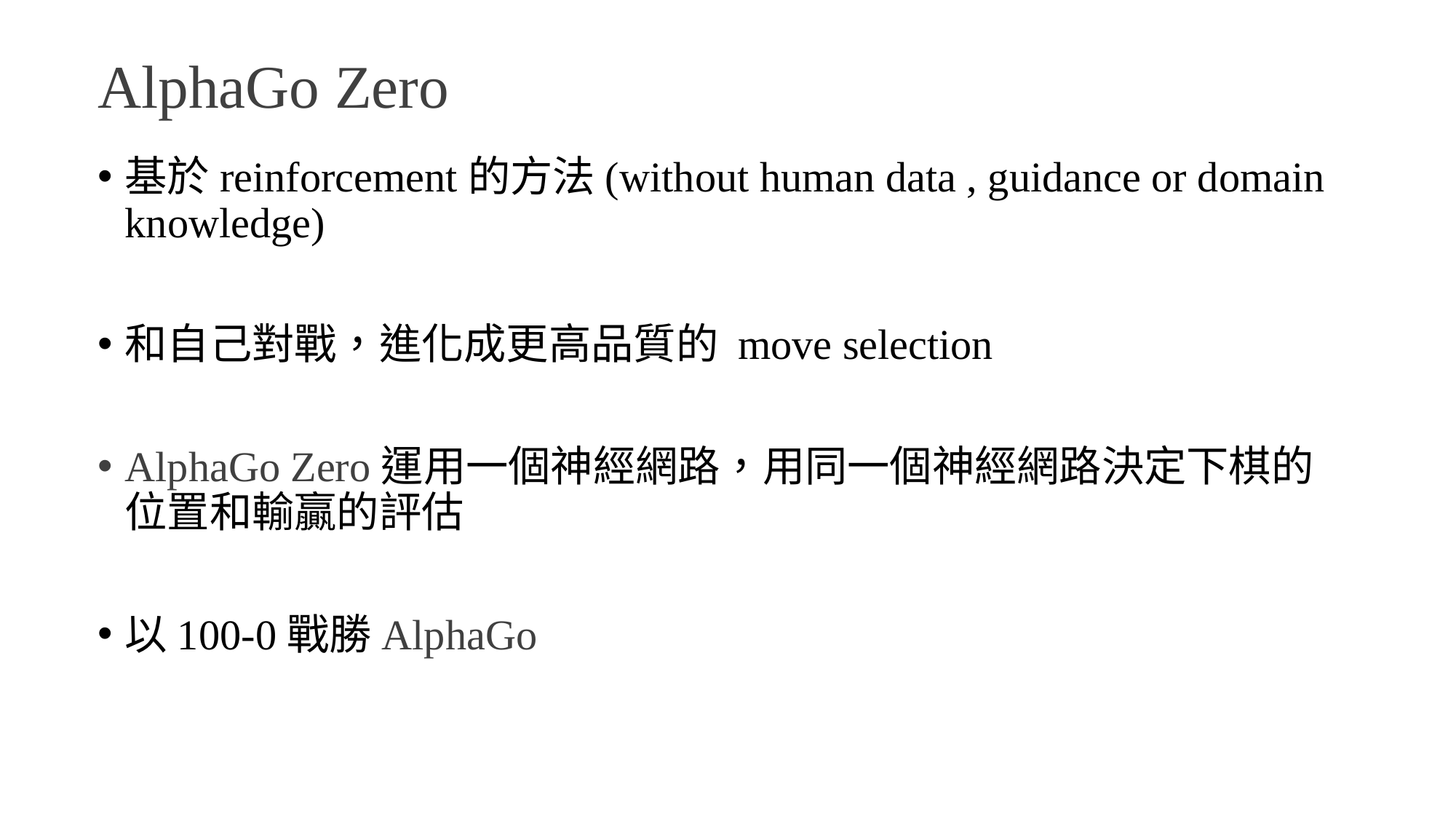

# AlphaGo Zero
基於reinforcement的方法(without human data , guidance or domain knowledge)

和自己對戰，進化成更高品質的 move selection

AlphaGo Zero運用一個神經網路，用同一個神經網路決定下棋的位置和輸贏的評估

以100-0戰勝AlphaGo